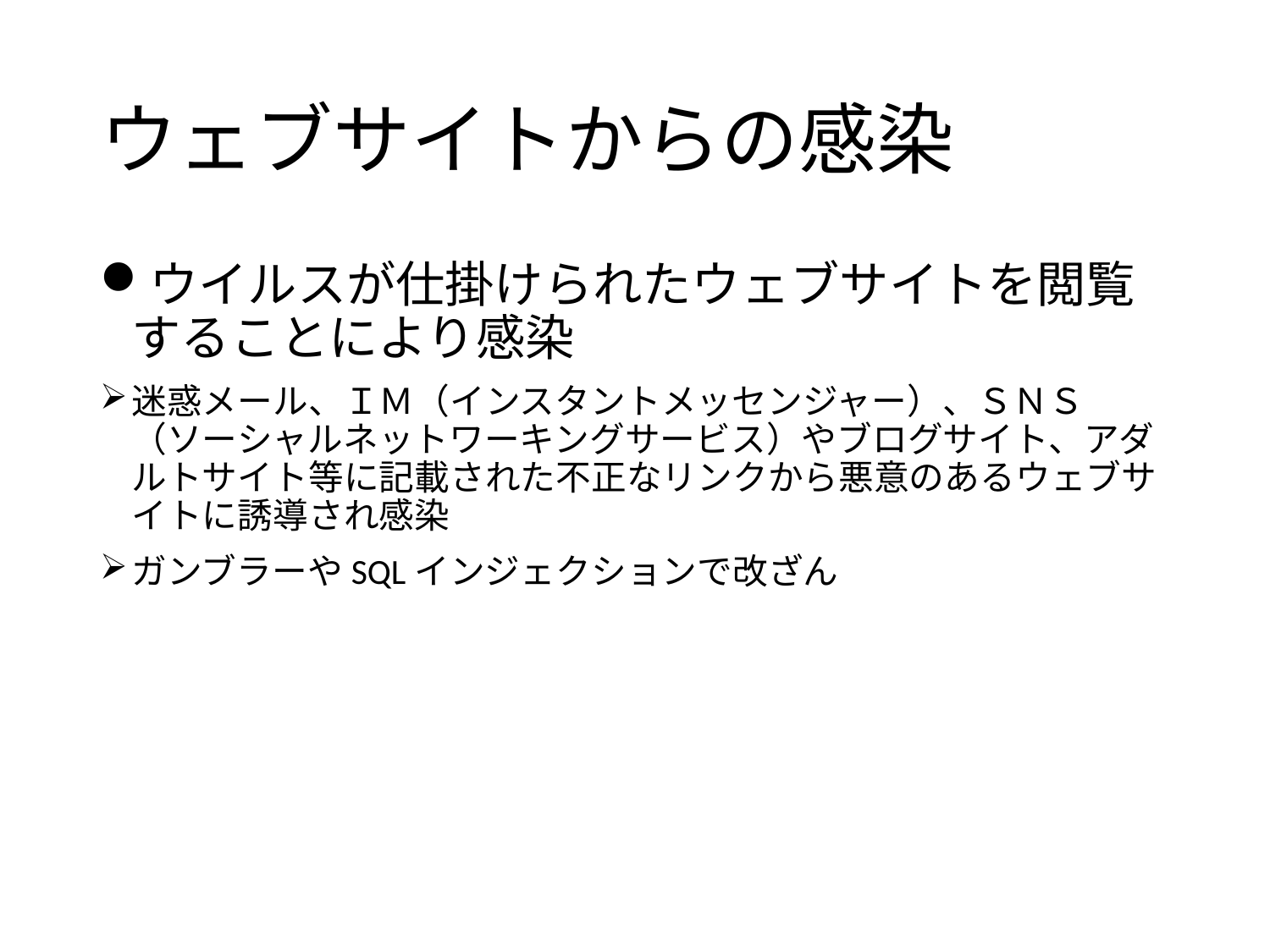

# ウェブサイトからの感染
ウイルスが仕掛けられたウェブサイトを閲覧することにより感染
迷惑メール、ＩＭ（インスタントメッセンジャー）、ＳＮＳ（ソーシャルネットワーキングサービス）やブログサイト、アダルトサイト等に記載された不正なリンクから悪意のあるウェブサイトに誘導され感染
ガンブラーやSQLインジェクションで改ざん